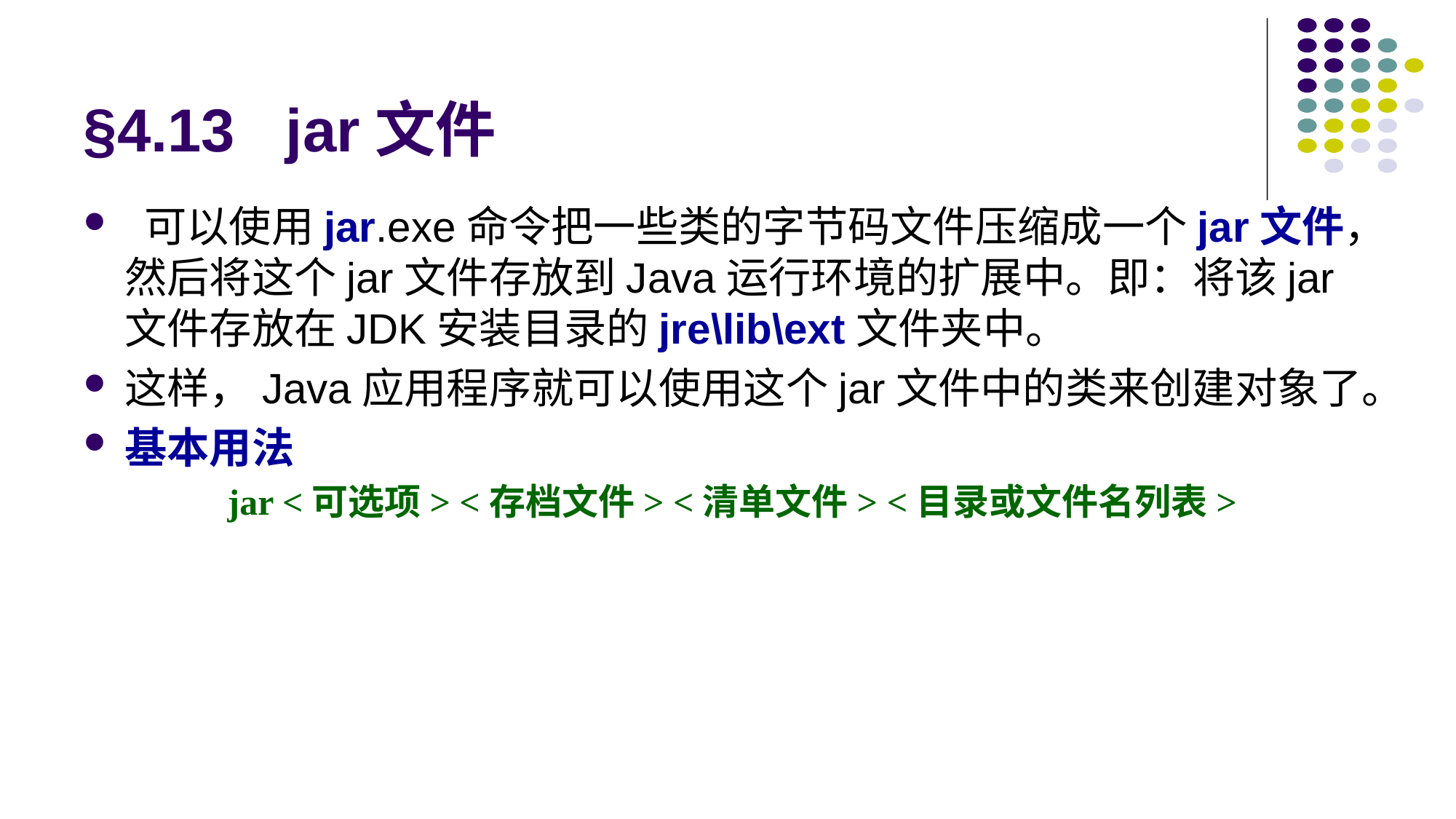

# §4.13   jar文件
 可以使用jar.exe命令把一些类的字节码文件压缩成一个jar文件，然后将这个jar文件存放到Java运行环境的扩展中。即：将该jar文件存放在JDK安装目录的jre\lib\ext文件夹中。
这样，Java应用程序就可以使用这个jar文件中的类来创建对象了。
基本用法
 jar <可选项> <存档文件> <清单文件> <目录或文件名列表>

134